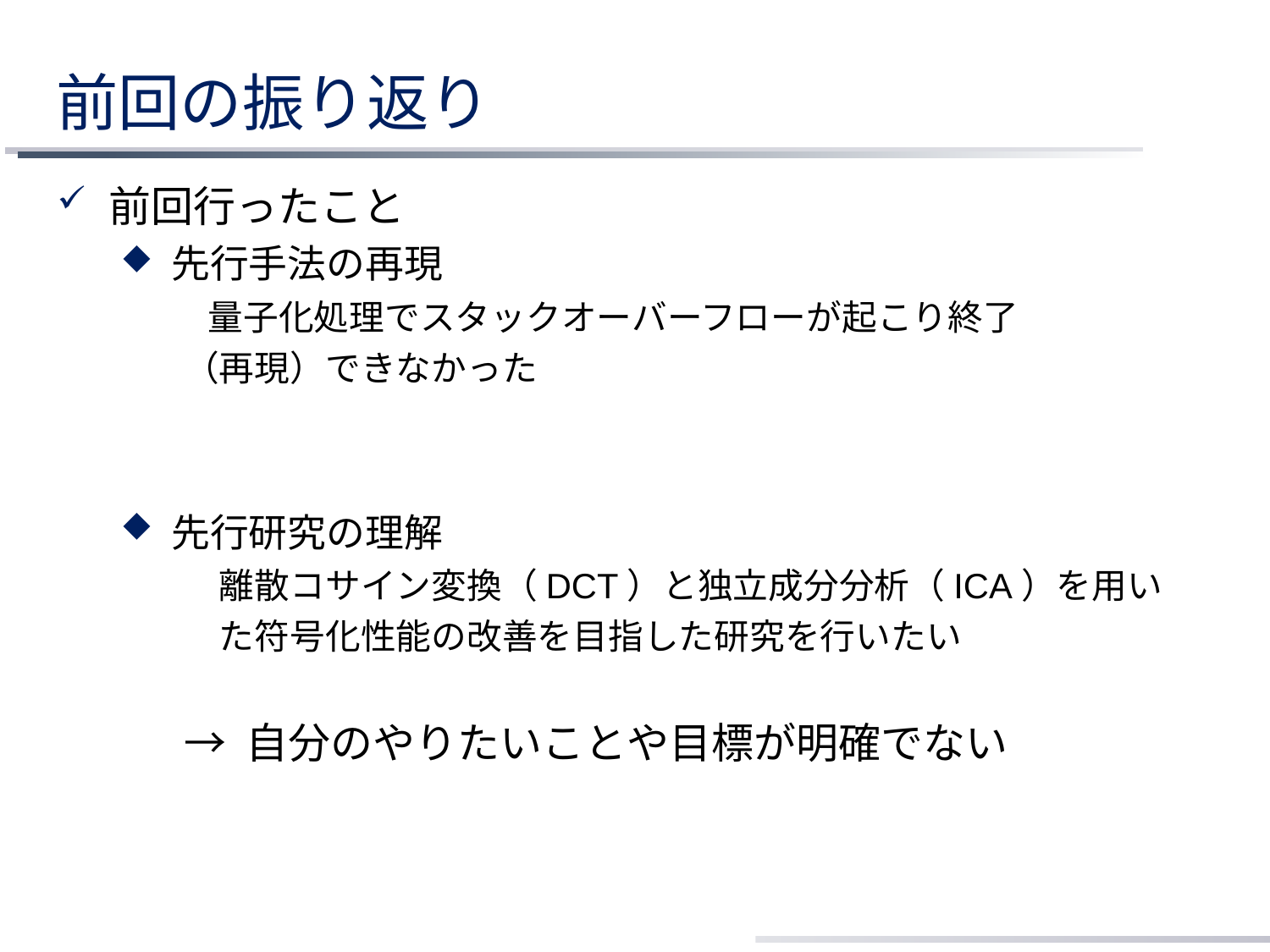

3
# 前回の振り返り
 前回行ったこと
 先行手法の再現
  量子化処理でスタックオーバーフローが起こり終了
（再現）できなかった

 先行研究の理解
　離散コサイン変換（DCT）と独立成分分析（ICA）を用い
　た符号化性能の改善を目指した研究を行いたい

→ 自分のやりたいことや目標が明確でない